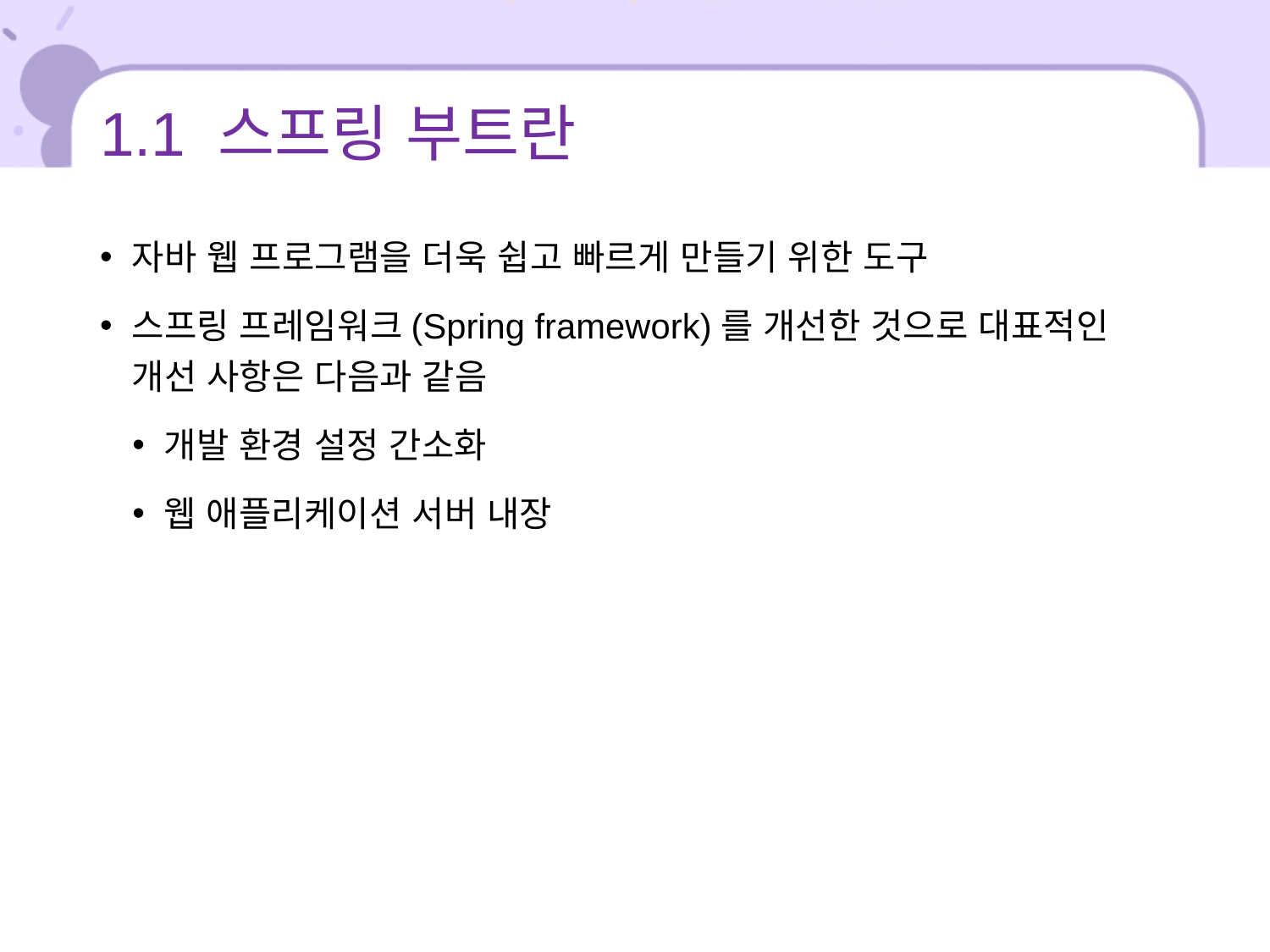

# 1.1 스프링 부트란
자바 웹 프로그램을 더욱 쉽고 빠르게 만들기 위한 도구
스프링 프레임워크(Spring framework)를 개선한 것으로 대표적인 개선 사항은 다음과 같음
개발 환경 설정 간소화
웹 애플리케이션 서버 내장